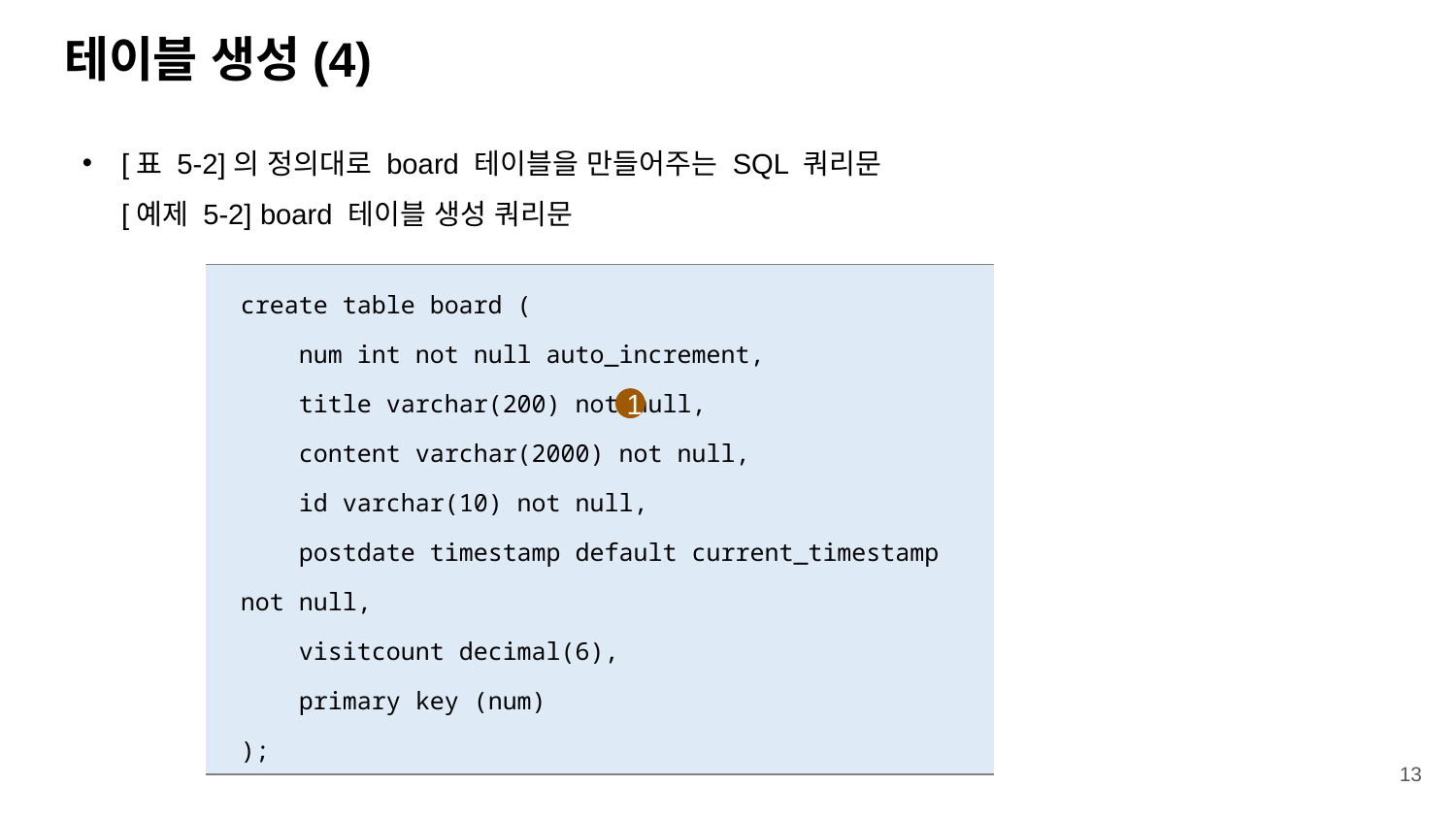

# 테이블 생성(4)
[표 5-2]의 정의대로 board 테이블을 만들어주는 SQL 쿼리문
[예제 5-2] board 테이블 생성 쿼리문
| create table board ( num int not null auto\_increment, title varchar(200) not null, content varchar(2000) not null, id varchar(10) not null, postdate timestamp default current\_timestamp not null, visitcount decimal(6), primary key (num) ); |
| --- |
1
13